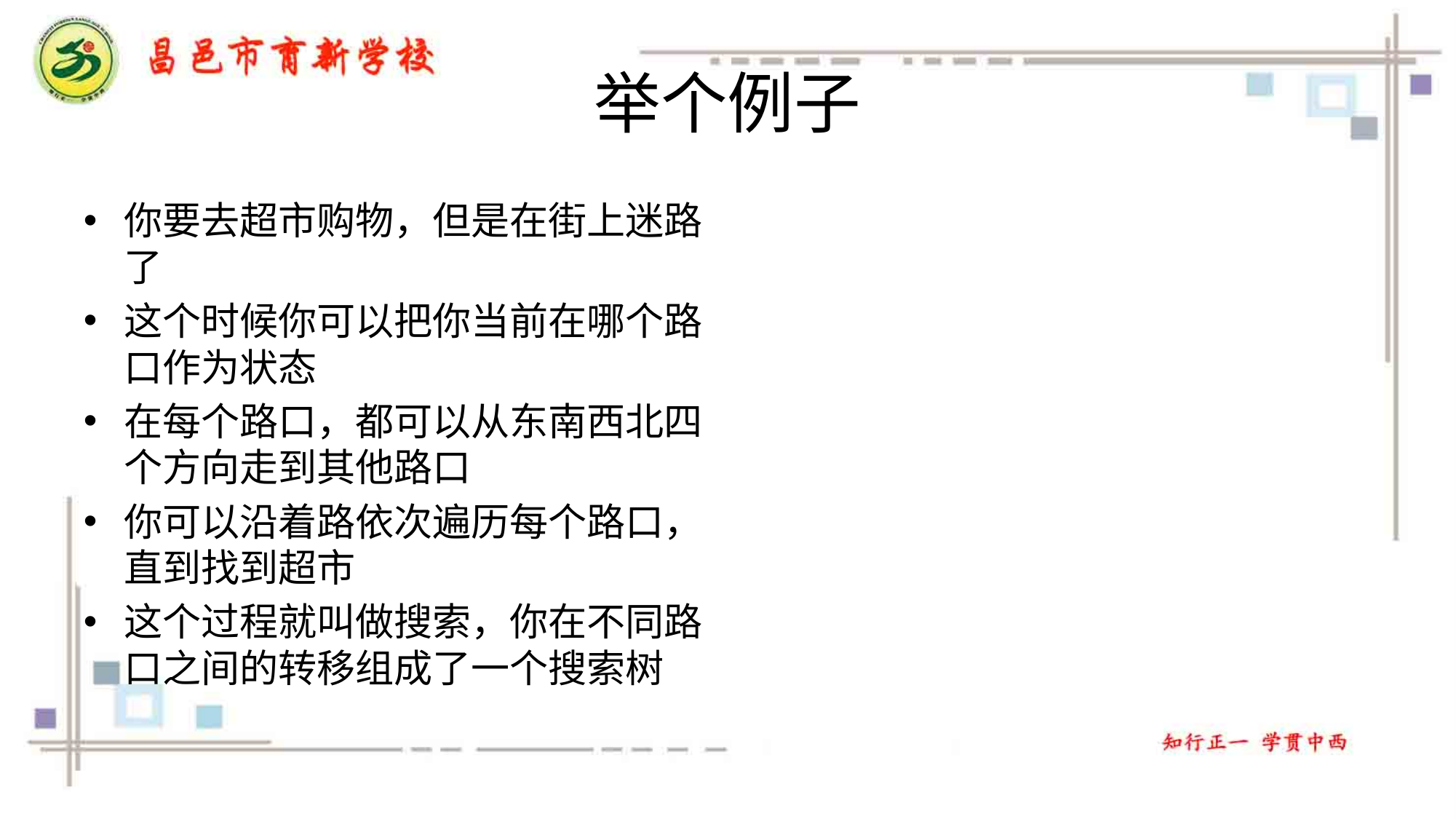

# 举个例子
你要去超市购物，但是在街上迷路了
这个时候你可以把你当前在哪个路口作为状态
在每个路口，都可以从东南西北四个方向走到其他路口
你可以沿着路依次遍历每个路口，直到找到超市
这个过程就叫做搜索，你在不同路口之间的转移组成了一个搜索树